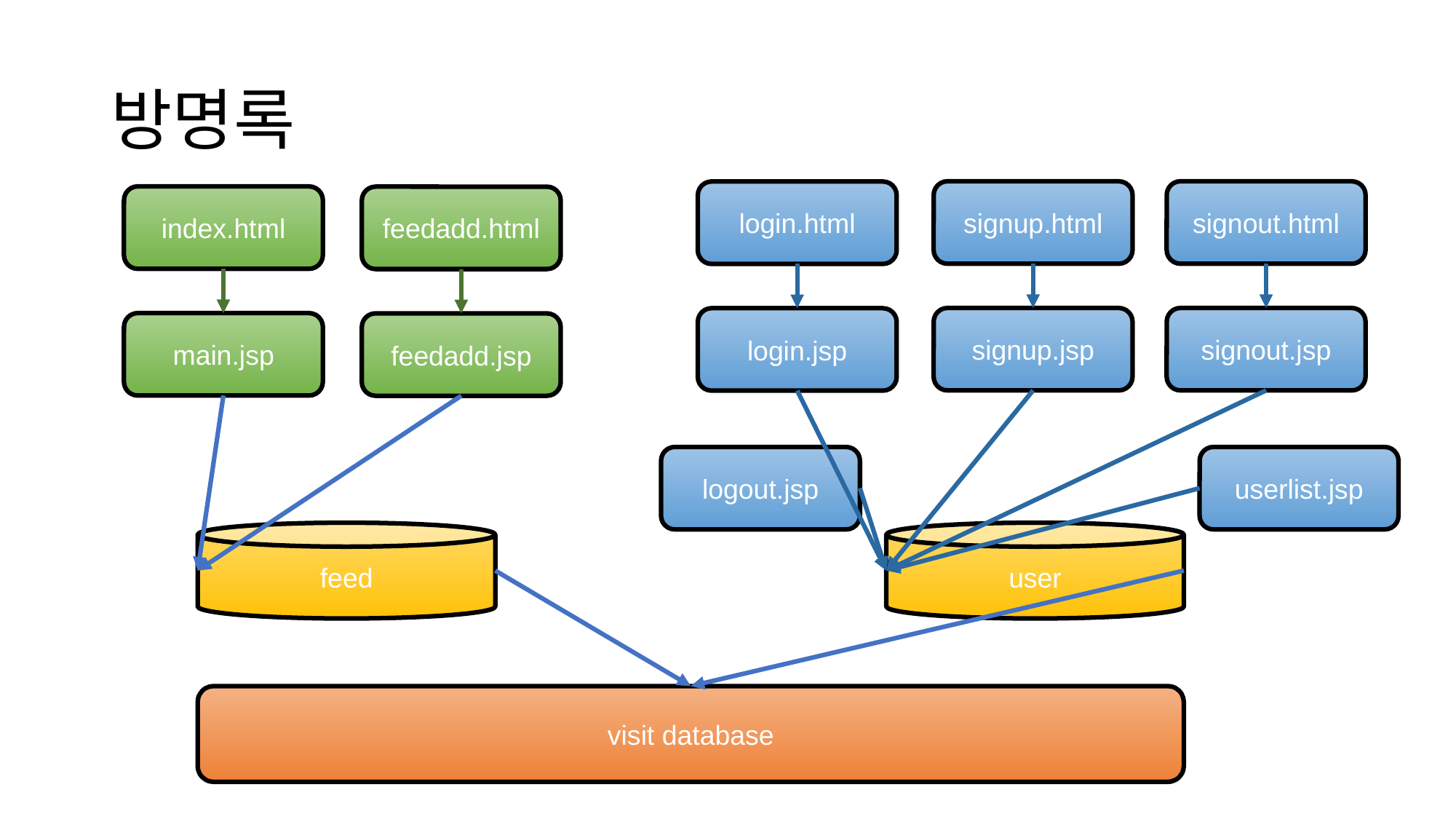

# 방명록
signup.html
signout.html
login.html
index.html
feedadd.html
signup.jsp
signout.jsp
login.jsp
main.jsp
feedadd.jsp
logout.jsp
userlist.jsp
feed
user
visit database